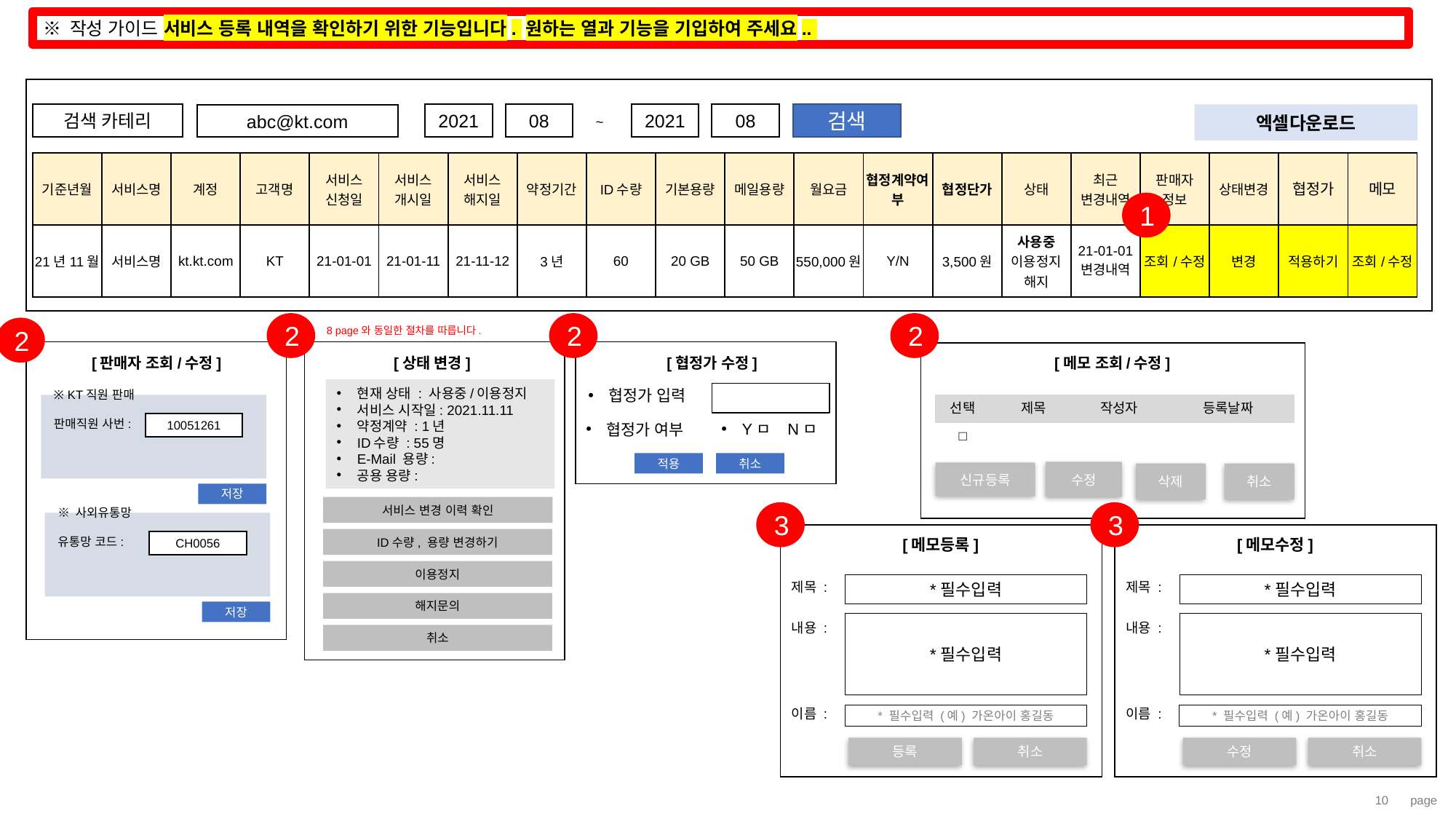

※ 작성 가이드 서비스 등록 내역을 확인하기 위한 기능입니다. 원하는 열과 기능을 기입하여 주세요..

검색 카테리
2021
08
2021
08
검색
엑셀다운로드
abc@kt.com
~
| 기준년월 | 서비스명 | 계정 | 고객명 | 서비스 신청일 | 서비스 개시일 | 서비스 해지일 | 약정기간 | ID수량 | 기본용량 | 메일용량 | 월요금 | 협정계약여부 | 협정단가 | 상태 | 최근 변경내역 | 판매자 정보 | 상태변경 | 협정가 | 메모 |
| --- | --- | --- | --- | --- | --- | --- | --- | --- | --- | --- | --- | --- | --- | --- | --- | --- | --- | --- | --- |
| 21년11월 | 서비스명 | kt.kt.com | KT | 21-01-01 | 21-01-11 | 21-11-12 | 3년 | 60 | 20 GB | 50 GB | 550,000원 | Y/N | 3,500원 | 사용중 이용정지 해지 | 21-01-01 변경내역 | 조회/수정 | 변경 | 적용하기 | 조회/수정 |
1
2
2
2
2
8 page와 동일한 절차를 따릅니다.

[판매자 조회/수정]
[상태 변경]
[협정가 수정]
[메모 조회/수정]
현재 상태 : 사용중/이용정지
서비스 시작일: 2021.11.11
약정계약 : 1년
ID수량 : 55명
E-Mail 용량:
공용 용량:
협정가 입력
※ KT직원 판매

판매직원 사번:

| 선택 | 제목 | 작성자 | 등록날짜 |
| --- | --- | --- | --- |
| □ |  |  |  |

10051261
Yㅁ   Nㅁ
협정가 여부
적용
취소
수정
신규등록
삭제
취소
저장
서비스 변경 이력 확인
※ 사외유통망

유통망 코드:

3
3

ID수량, 용량 변경하기
[메모등록]
[메모수정]
CH0056
이용정지
제목 :
제목 :
*필수입력
*필수입력
해지문의
저장
*필수입력
*필수입력
내용 :
내용 :
취소
이름 :
이름 :
* 필수입력 (예) 가온아이 홍길동
* 필수입력 (예) 가온아이 홍길동
등록
취소
수정
취소